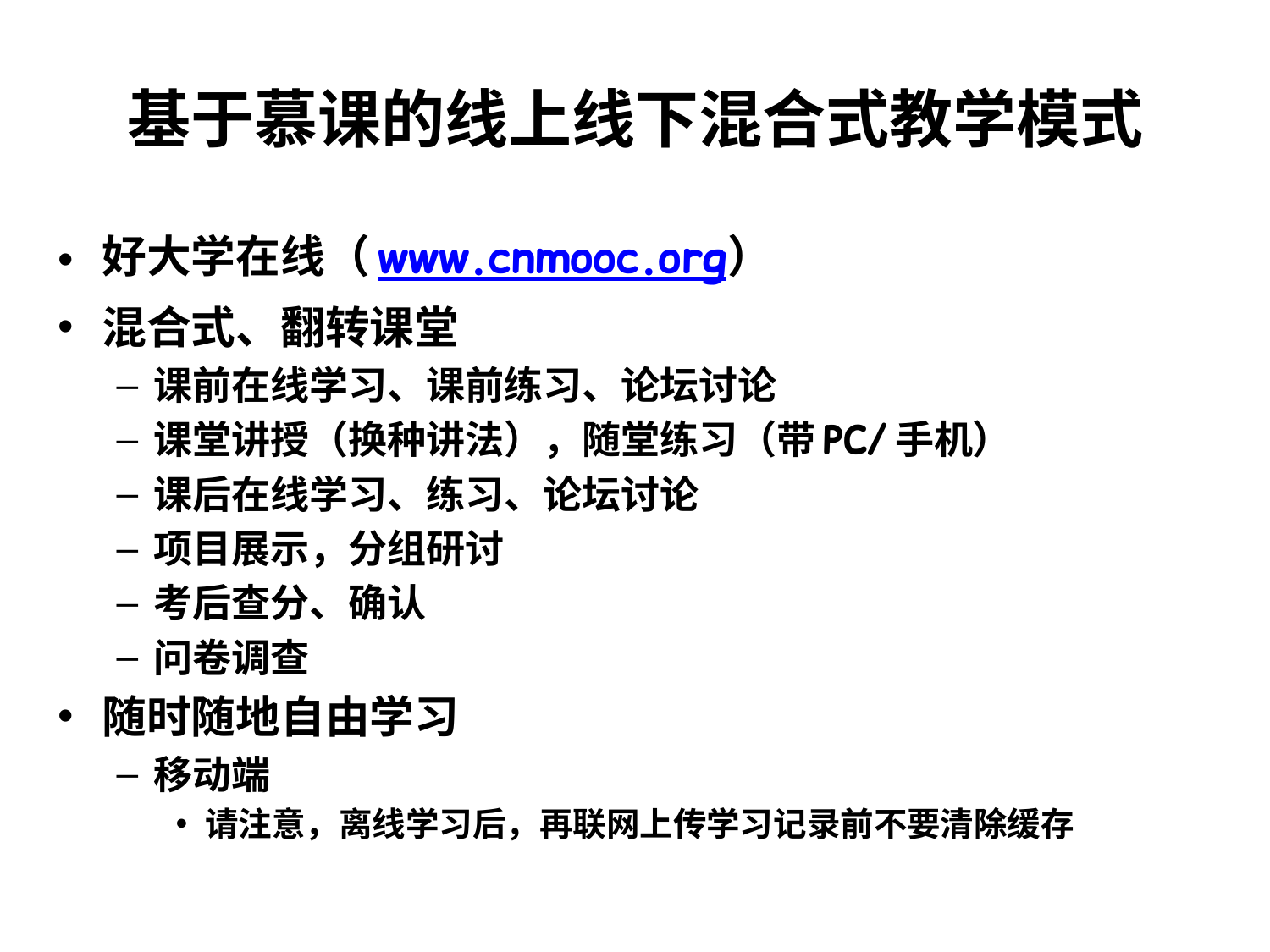

# 基于慕课的线上线下混合式教学模式
好大学在线（www.cnmooc.org）
混合式、翻转课堂
课前在线学习、课前练习、论坛讨论
课堂讲授（换种讲法），随堂练习（带PC/手机）
课后在线学习、练习、论坛讨论
项目展示，分组研讨
考后查分、确认
问卷调查
随时随地自由学习
移动端
请注意，离线学习后，再联网上传学习记录前不要清除缓存